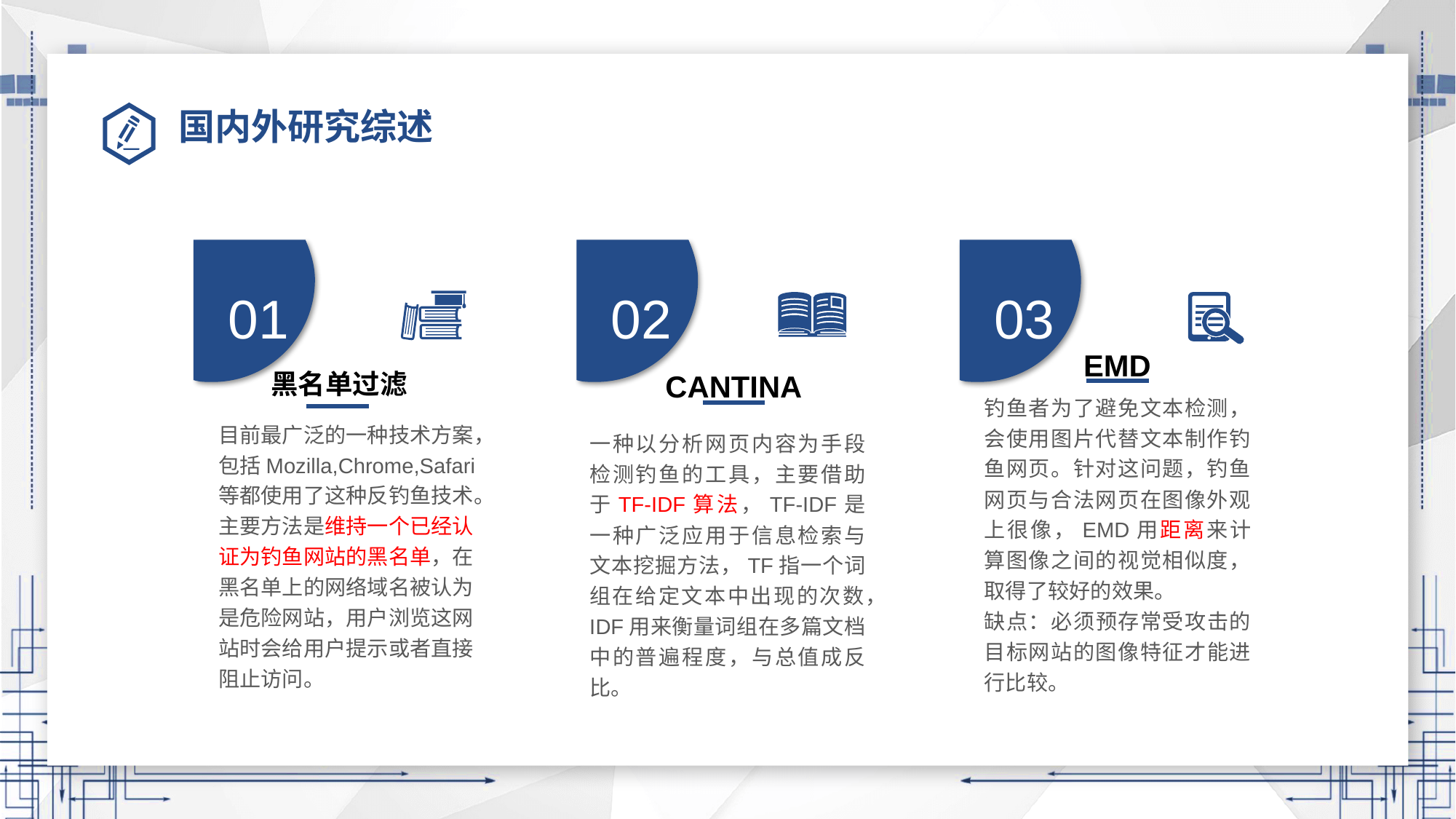

# 国内外研究综述

01

目前最广泛的一种技术方案，包括Mozilla,Chrome,Safari等都使用了这种反钓鱼技术。主要方法是维持一个已经认证为钓鱼网站的黑名单，在黑名单上的网络域名被认为是危险网站，用户浏览这网站时会给用户提示或者直接阻止访问。

02
CANTINA
一种以分析网页内容为手段检测钓鱼的工具，主要借助于TF-IDF算法，TF-IDF是一种广泛应用于信息检索与文本挖掘方法，TF指一个词组在给定文本中出现的次数，IDF用来衡量词组在多篇文档中的普遍程度，与总值成反比。

03
EMD
钓鱼者为了避免文本检测，会使用图片代替文本制作钓鱼网页。针对这问题，钓鱼网页与合法网页在图像外观上很像，EMD用距离来计算图像之间的视觉相似度，取得了较好的效果。
缺点：必须预存常受攻击的目标网站的图像特征才能进行比较。

黑名单过滤